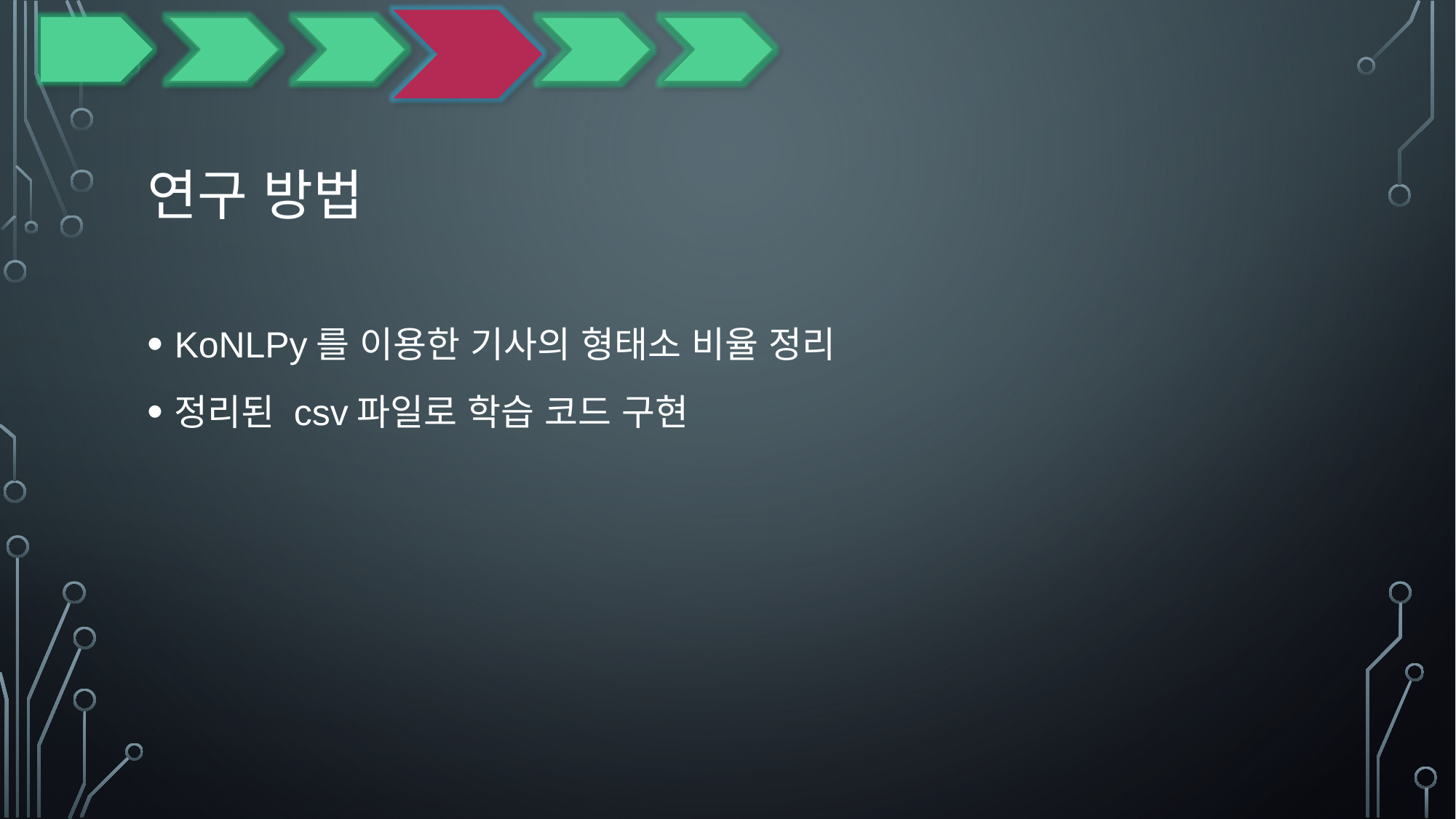

# 연구 방법
KoNLPy를 이용한 기사의 형태소 비율 정리
정리된 csv파일로 학습 코드 구현